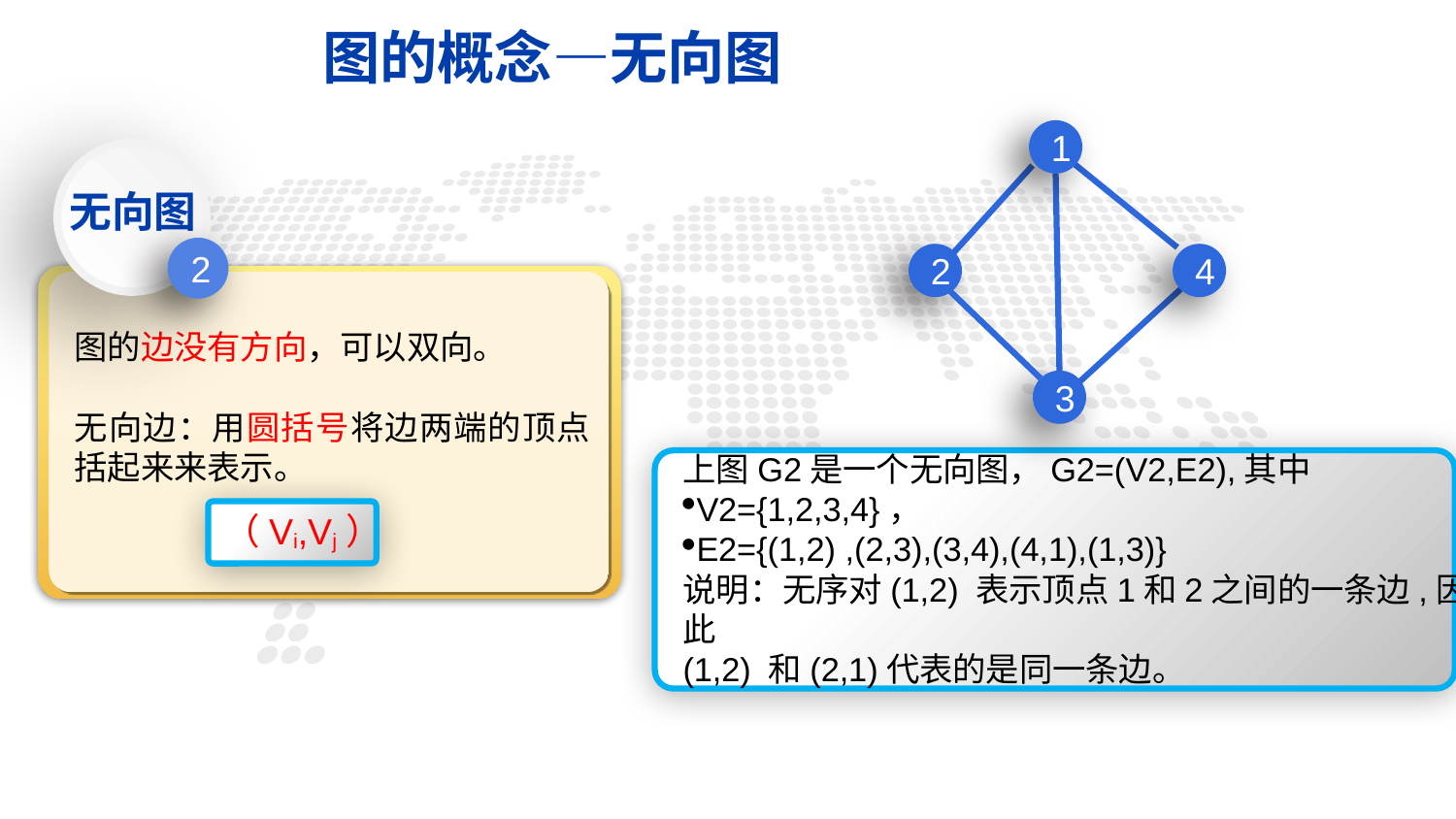

图的概念—无向图
#
1
2
4
3

无向图
2
【

图的边没有方向，可以双向。

无向边：用圆括号将边两端的顶点括起来来表示。

上图G2是一个无向图，G2=(V2,E2),其中
V2={1,2,3,4}，
E2={(1,2) ,(2,3),(3,4),(4,1),(1,3)}
说明：无序对(1,2) 表示顶点1和2之间的一条边,因此
(1,2) 和(2,1)代表的是同一条边。

（Vi,Vj）